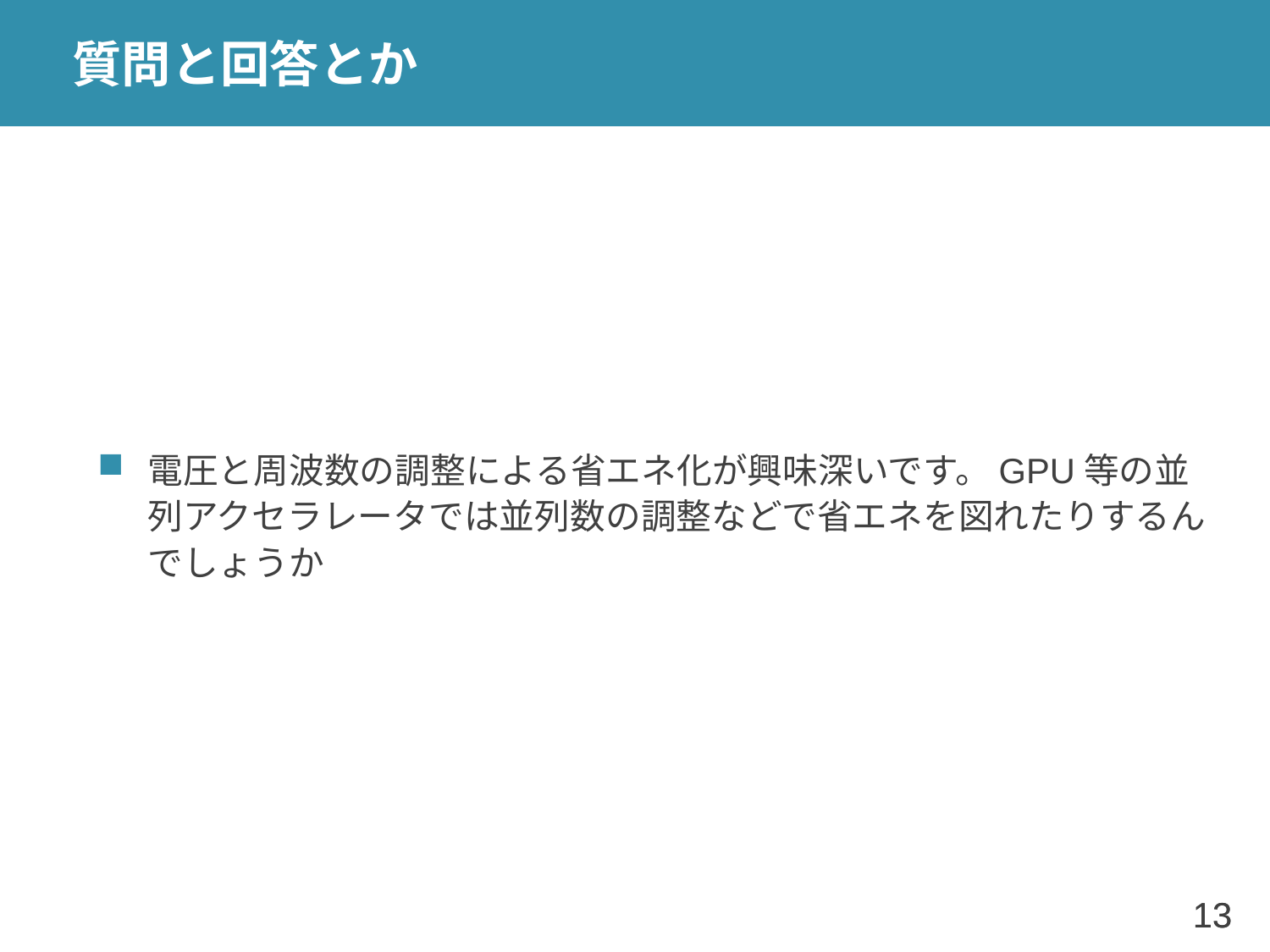

# 質問と回答とか
電圧と周波数の調整による省エネ化が興味深いです。GPU等の並列アクセラレータでは並列数の調整などで省エネを図れたりするんでしょうか